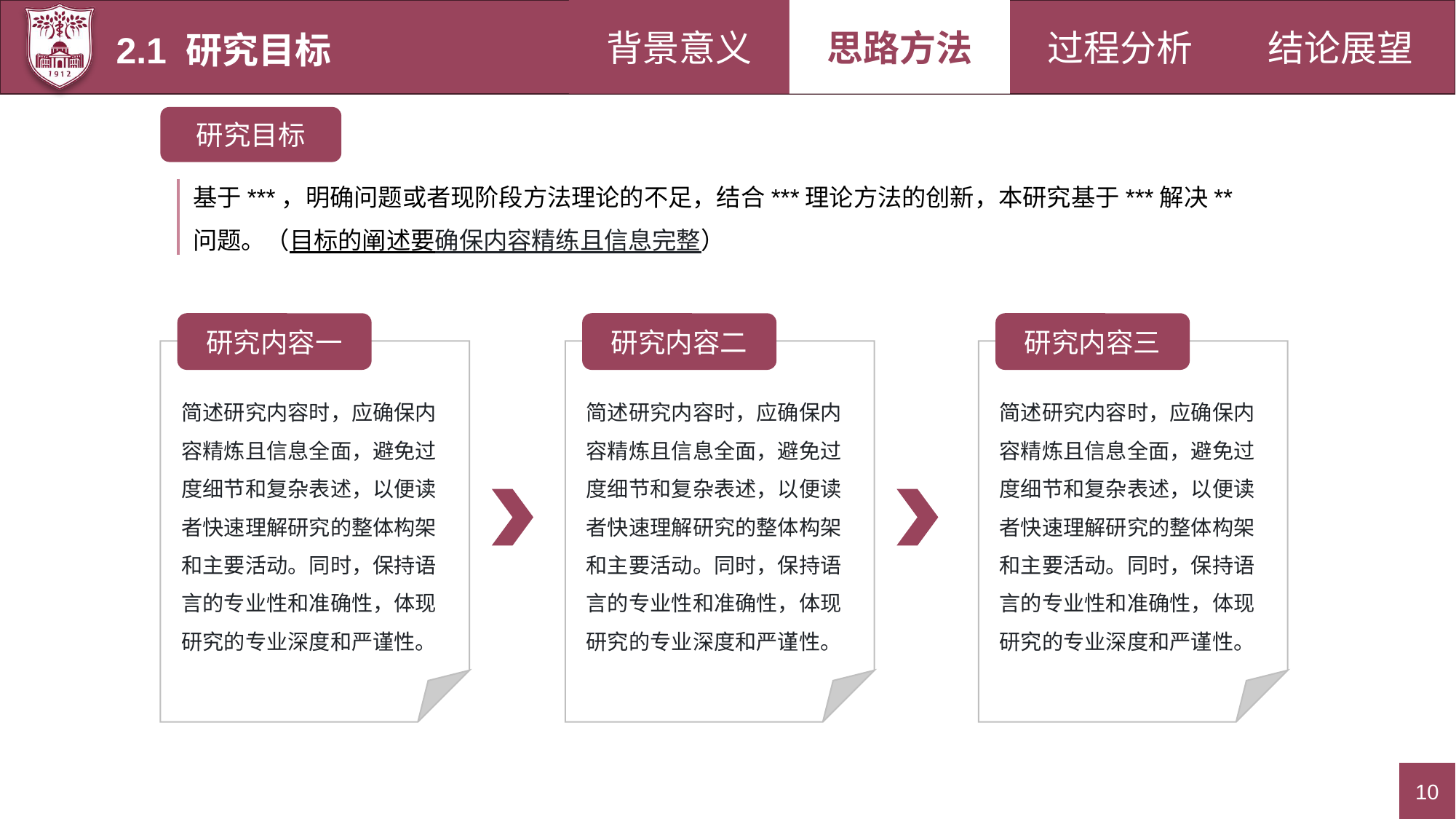

背景意义
过程分析
结论展望
思路方法
2.1 研究目标
研究目标
基于***，明确问题或者现阶段方法理论的不足，结合***理论方法的创新，本研究基于***解决**问题。（目标的阐述要确保内容精练且信息完整）
研究内容一
研究内容二
研究内容三

简述研究内容时，应确保内容精炼且信息全面，避免过度细节和复杂表述，以便读者快速理解研究的整体构架和主要活动。同时，保持语言的专业性和准确性，体现研究的专业深度和严谨性。
简述研究内容时，应确保内容精炼且信息全面，避免过度细节和复杂表述，以便读者快速理解研究的整体构架和主要活动。同时，保持语言的专业性和准确性，体现研究的专业深度和严谨性。
简述研究内容时，应确保内容精炼且信息全面，避免过度细节和复杂表述，以便读者快速理解研究的整体构架和主要活动。同时，保持语言的专业性和准确性，体现研究的专业深度和严谨性。